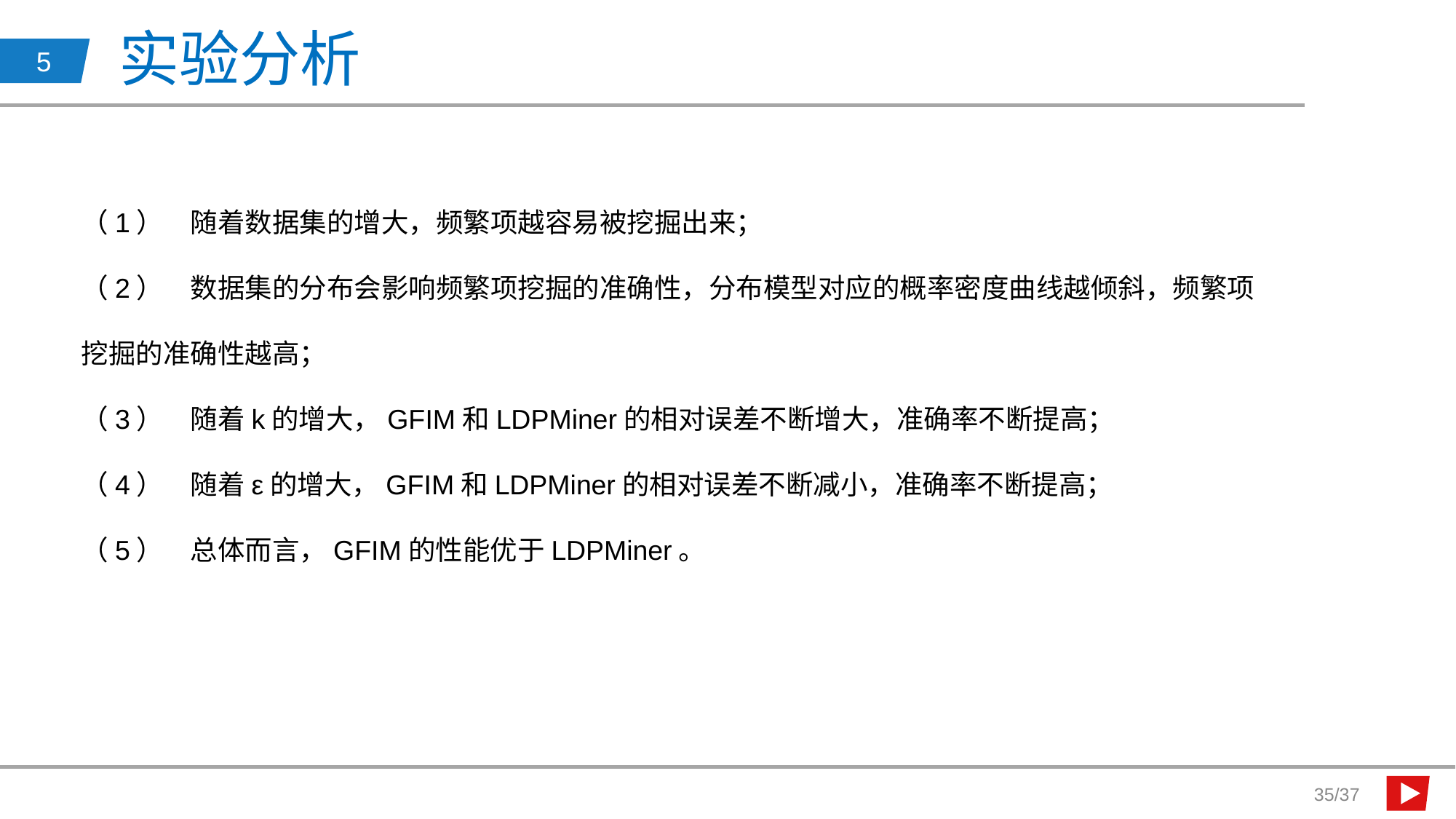

实验分析
5
（1）	随着数据集的增大，频繁项越容易被挖掘出来；
（2）	数据集的分布会影响频繁项挖掘的准确性，分布模型对应的概率密度曲线越倾斜，频繁项挖掘的准确性越高；
（3）	随着k的增大，GFIM和LDPMiner的相对误差不断增大，准确率不断提高；
（4）	随着ε的增大，GFIM和LDPMiner的相对误差不断减小，准确率不断提高；
（5）	总体而言，GFIM的性能优于LDPMiner。
35/37